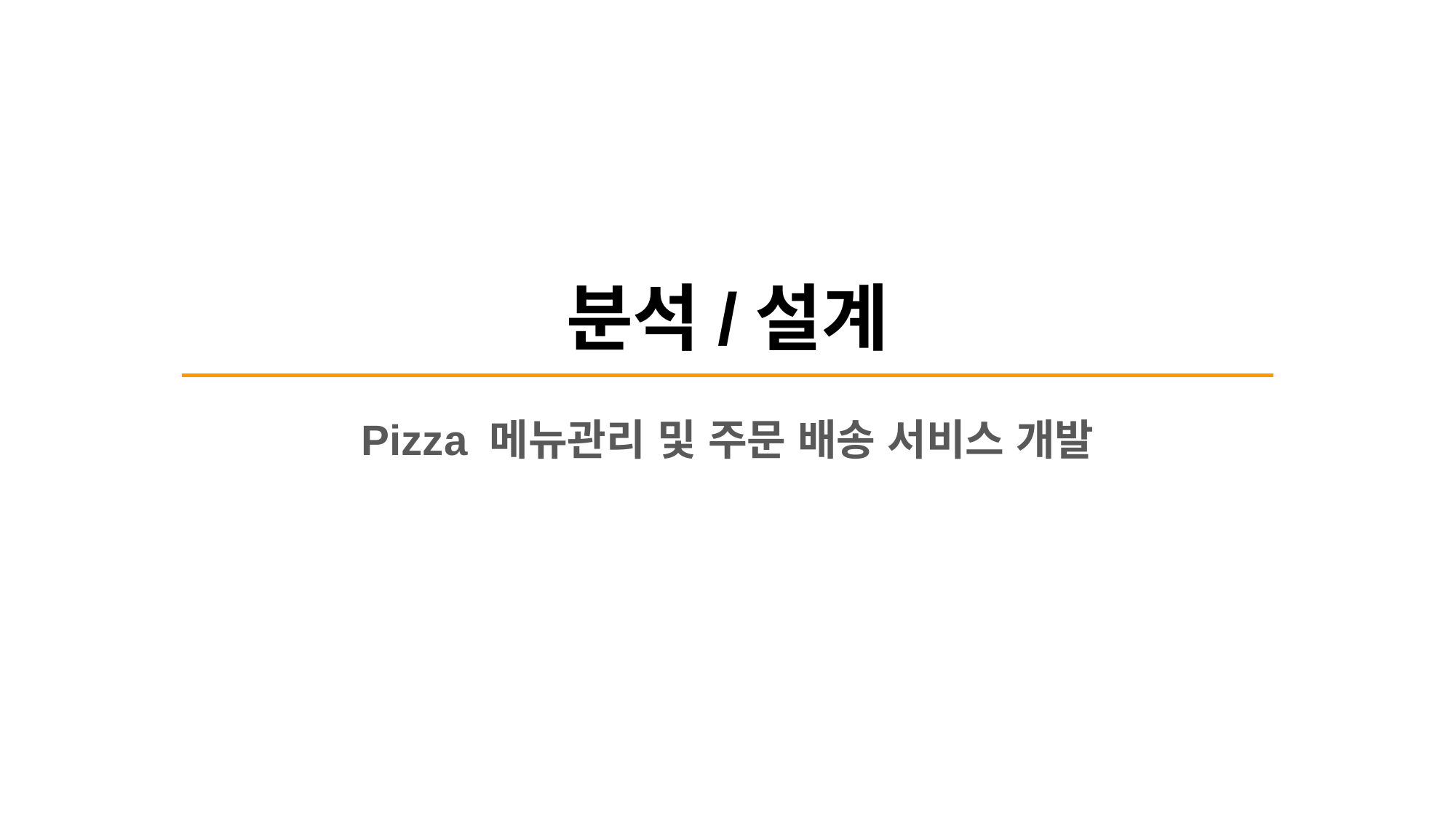

# 분석/설계
Pizza 메뉴관리 및 주문 배송 서비스 개발